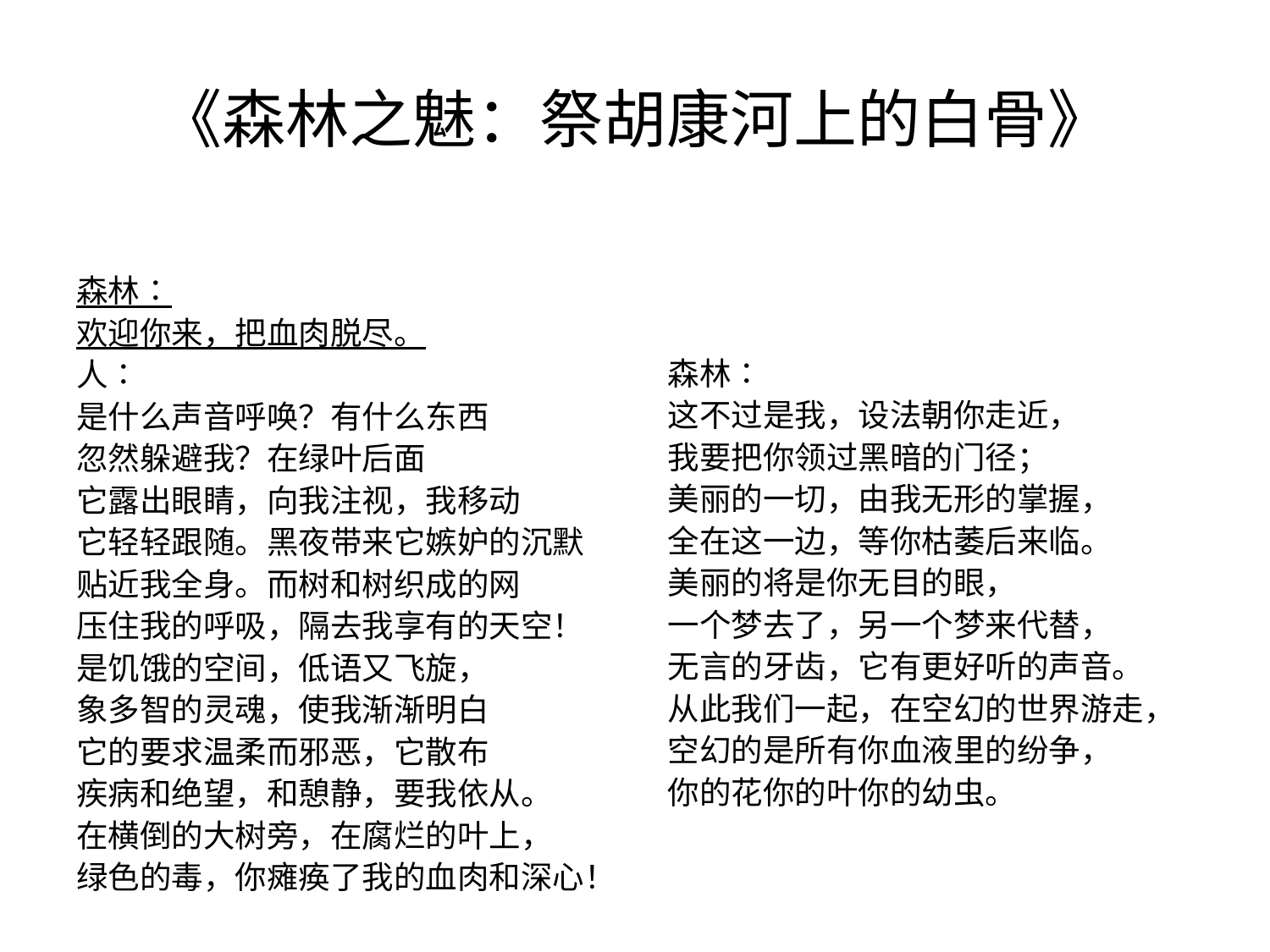

# 《森林之魅：祭胡康河上的白骨》
森林∶
欢迎你来，把血肉脱尽。
人∶
是什么声音呼唤？有什么东西
忽然躲避我？在绿叶后面
它露出眼睛，向我注视，我移动
它轻轻跟随。黑夜带来它嫉妒的沉默
贴近我全身。而树和树织成的网
压住我的呼吸，隔去我享有的天空！
是饥饿的空间，低语又飞旋，
象多智的灵魂，使我渐渐明白
它的要求温柔而邪恶，它散布
疾病和绝望，和憩静，要我依从。
在横倒的大树旁，在腐烂的叶上，
绿色的毒，你瘫痪了我的血肉和深心！

森林∶
这不过是我，设法朝你走近，
我要把你领过黑暗的门径；
美丽的一切，由我无形的掌握，
全在这一边，等你枯萎后来临。
美丽的将是你无目的眼，
一个梦去了，另一个梦来代替，
无言的牙齿，它有更好听的声音。
从此我们一起，在空幻的世界游走，
空幻的是所有你血液里的纷争，
你的花你的叶你的幼虫。